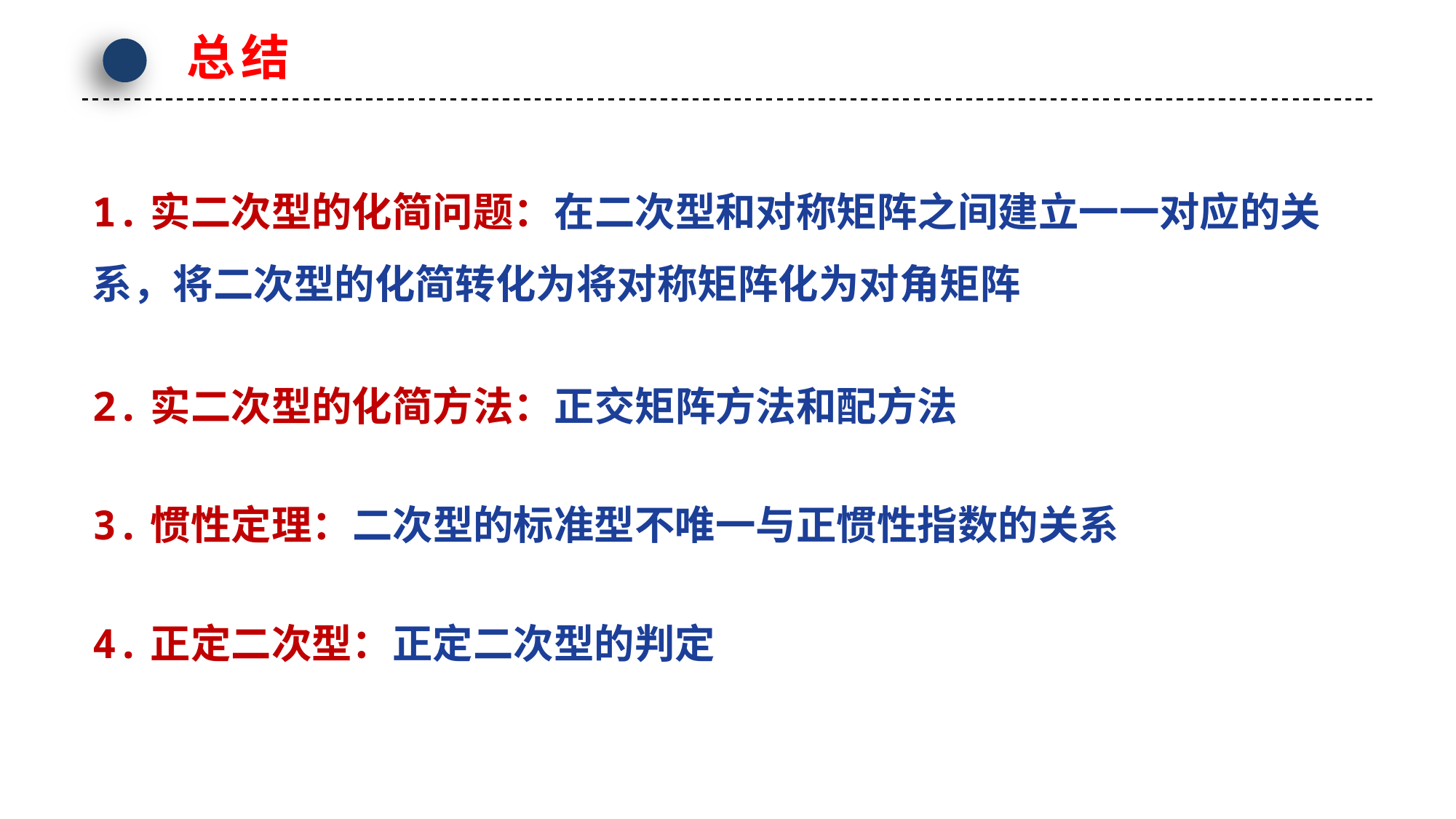

总结
四、小结与思考

1.实二次型的化简问题：在二次型和对称矩阵之间建立一一对应的关系，将二次型的化简转化为将对称矩阵化为对角矩阵
2.实二次型的化简方法：正交矩阵方法和配方法
3.惯性定理：二次型的标准型不唯一与正惯性指数的关系
4.正定二次型：正定二次型的判定